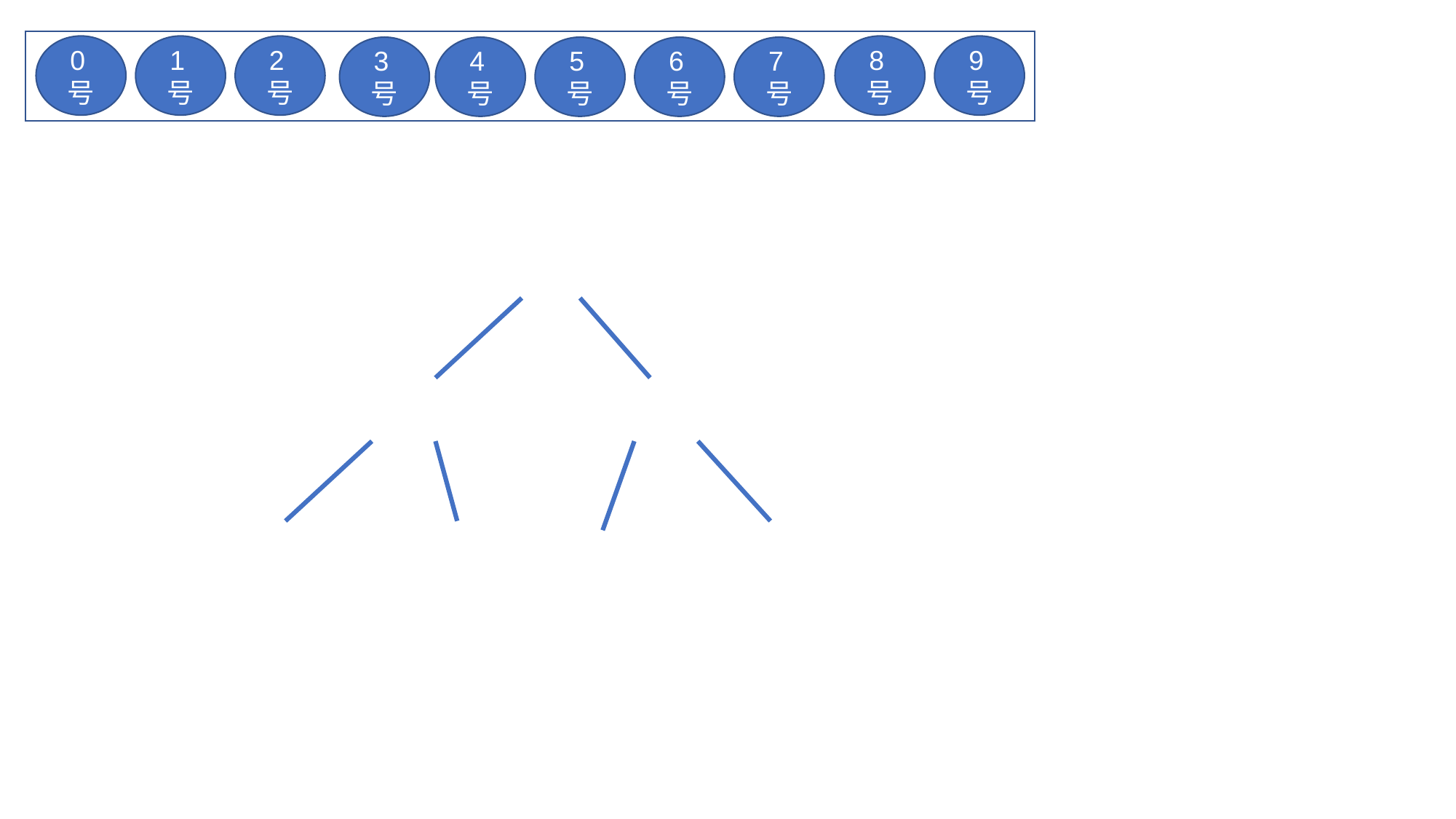

9号
8号
1号
2号
0号
3号
7号
5号
6号
4号